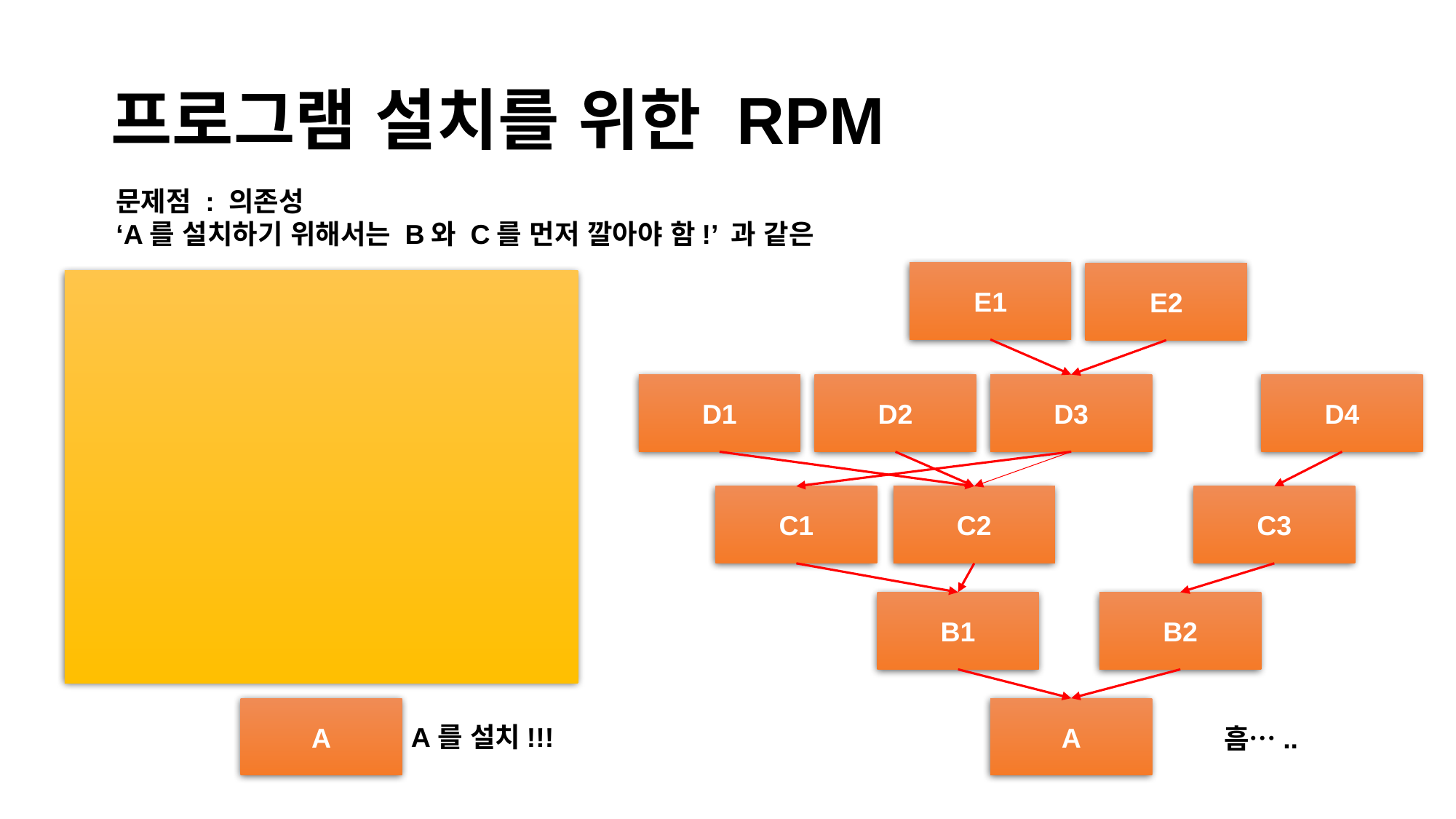

# 프로그램 설치를 위한 RPM
문제점 : 의존성
‘A를 설치하기 위해서는 B와 C를 먼저 깔아야 함!’ 과 같은
E1
E2

D1
D2
D3
D4
C2
C3
C1
B1
B2
A
A
A를 설치!!!
흠…..